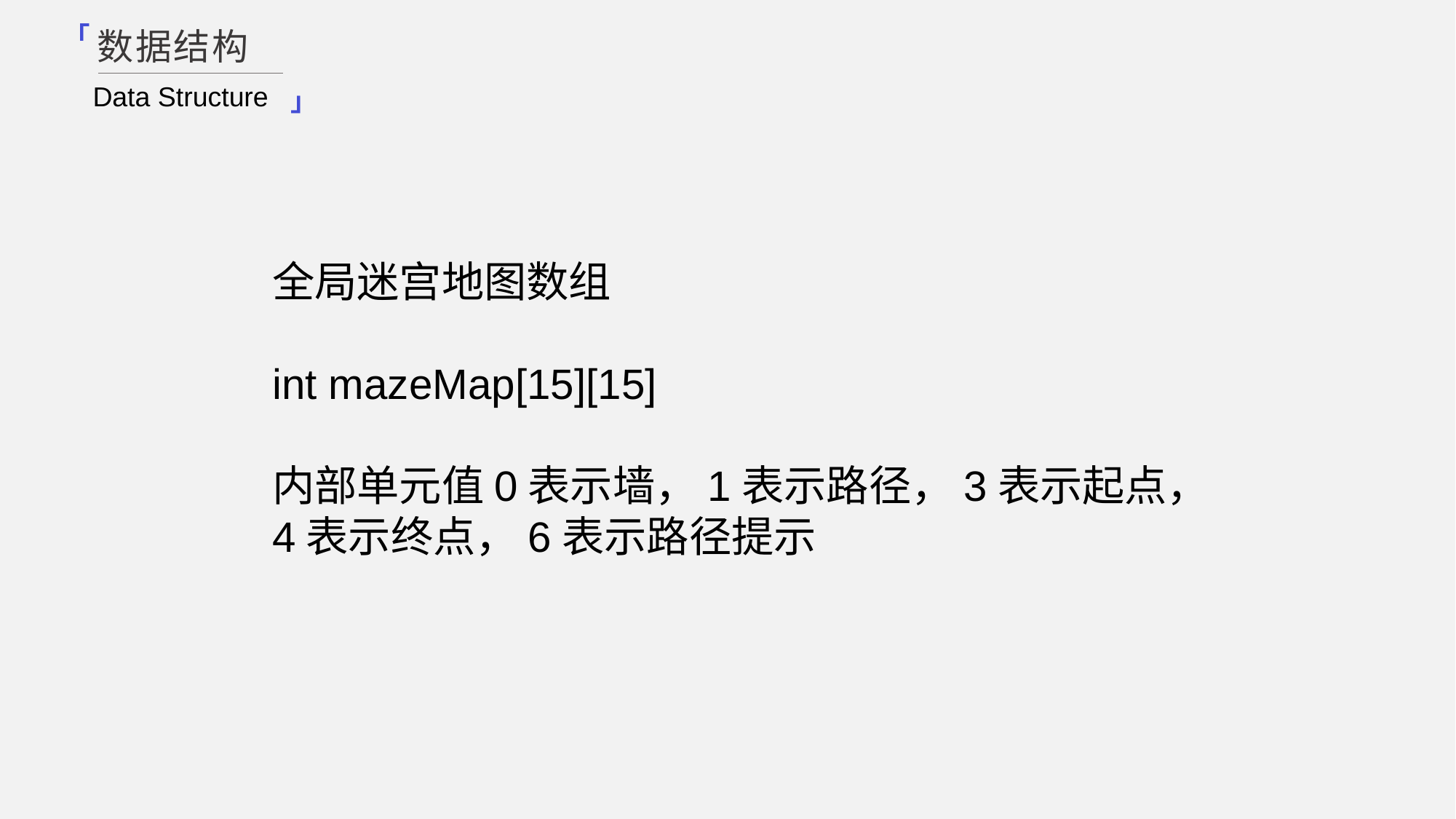

「
数据结构
Data Structure
」
全局迷宫地图数组

int mazeMap[15][15]

内部单元值0表示墙，1表示路径，3表示起点，4表示终点，6表示路径提示